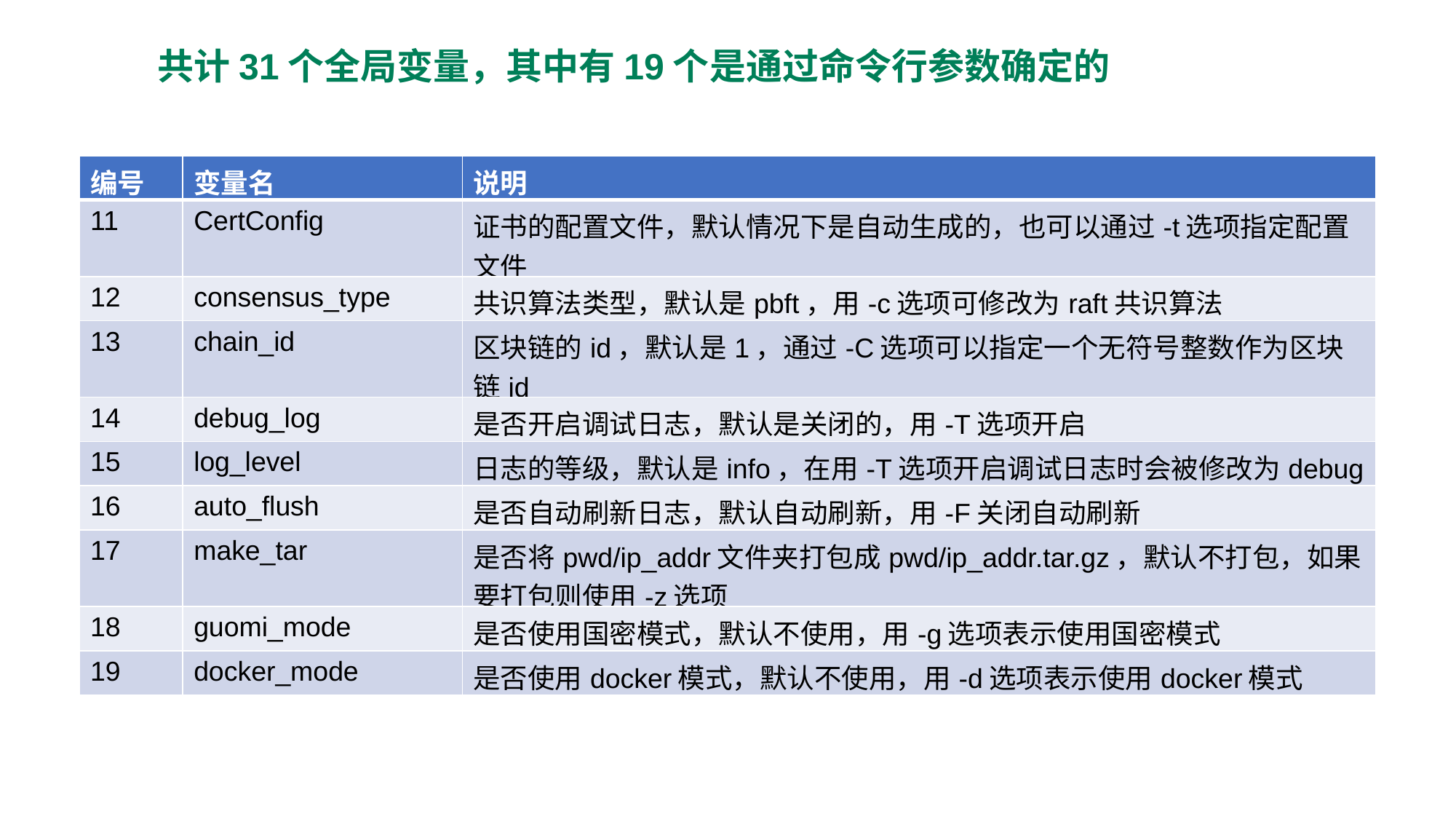

共计31个全局变量，其中有19个是通过命令行参数确定的
| 编号 | 变量名 | 说明 |
| --- | --- | --- |
| 11 | CertConfig | 证书的配置文件，默认情况下是自动生成的，也可以通过-t选项指定配置文件 |
| 12 | consensus\_type | 共识算法类型，默认是pbft，用-c选项可修改为raft共识算法 |
| 13 | chain\_id | 区块链的id，默认是1，通过-C选项可以指定一个无符号整数作为区块链id |
| 14 | debug\_log | 是否开启调试日志，默认是关闭的，用-T选项开启 |
| 15 | log\_level | 日志的等级，默认是info，在用-T选项开启调试日志时会被修改为debug |
| 16 | auto\_flush | 是否自动刷新日志，默认自动刷新，用-F关闭自动刷新 |
| 17 | make\_tar | 是否将pwd/ip\_addr文件夹打包成pwd/ip\_addr.tar.gz，默认不打包，如果要打包则使用-z选项 |
| 18 | guomi\_mode | 是否使用国密模式，默认不使用，用-g选项表示使用国密模式 |
| 19 | docker\_mode | 是否使用docker模式，默认不使用，用-d选项表示使用docker模式 |